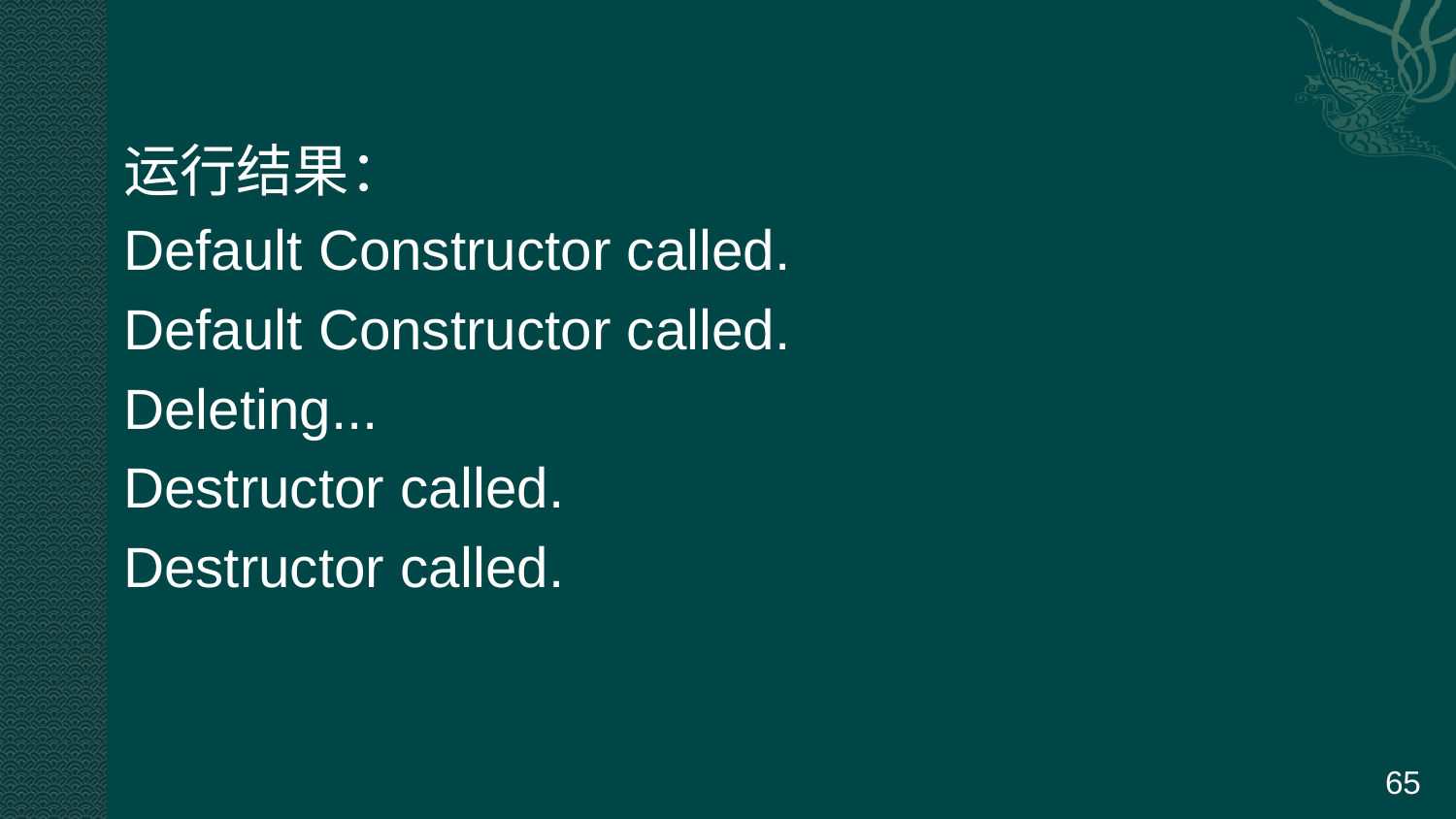

运行结果：
Default Constructor called.
Default Constructor called.
Deleting...
Destructor called.
Destructor called.

65